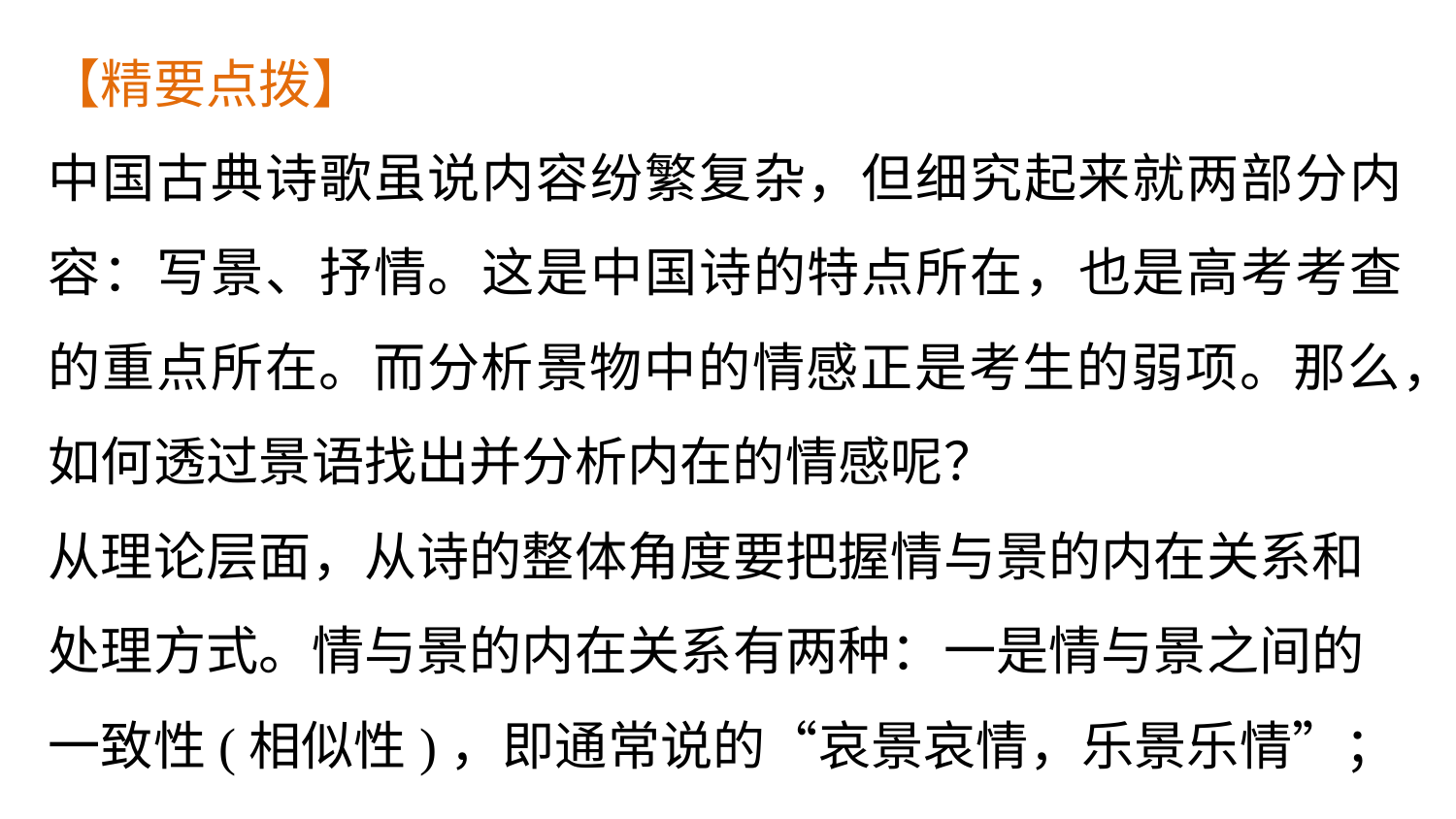

【精要点拨】
中国古典诗歌虽说内容纷繁复杂，但细究起来就两部分内容：写景、抒情。这是中国诗的特点所在，也是高考考查的重点所在。而分析景物中的情感正是考生的弱项。那么，如何透过景语找出并分析内在的情感呢？
从理论层面，从诗的整体角度要把握情与景的内在关系和处理方式。情与景的内在关系有两种：一是情与景之间的一致性(相似性)，即通常说的“哀景哀情，乐景乐情”；